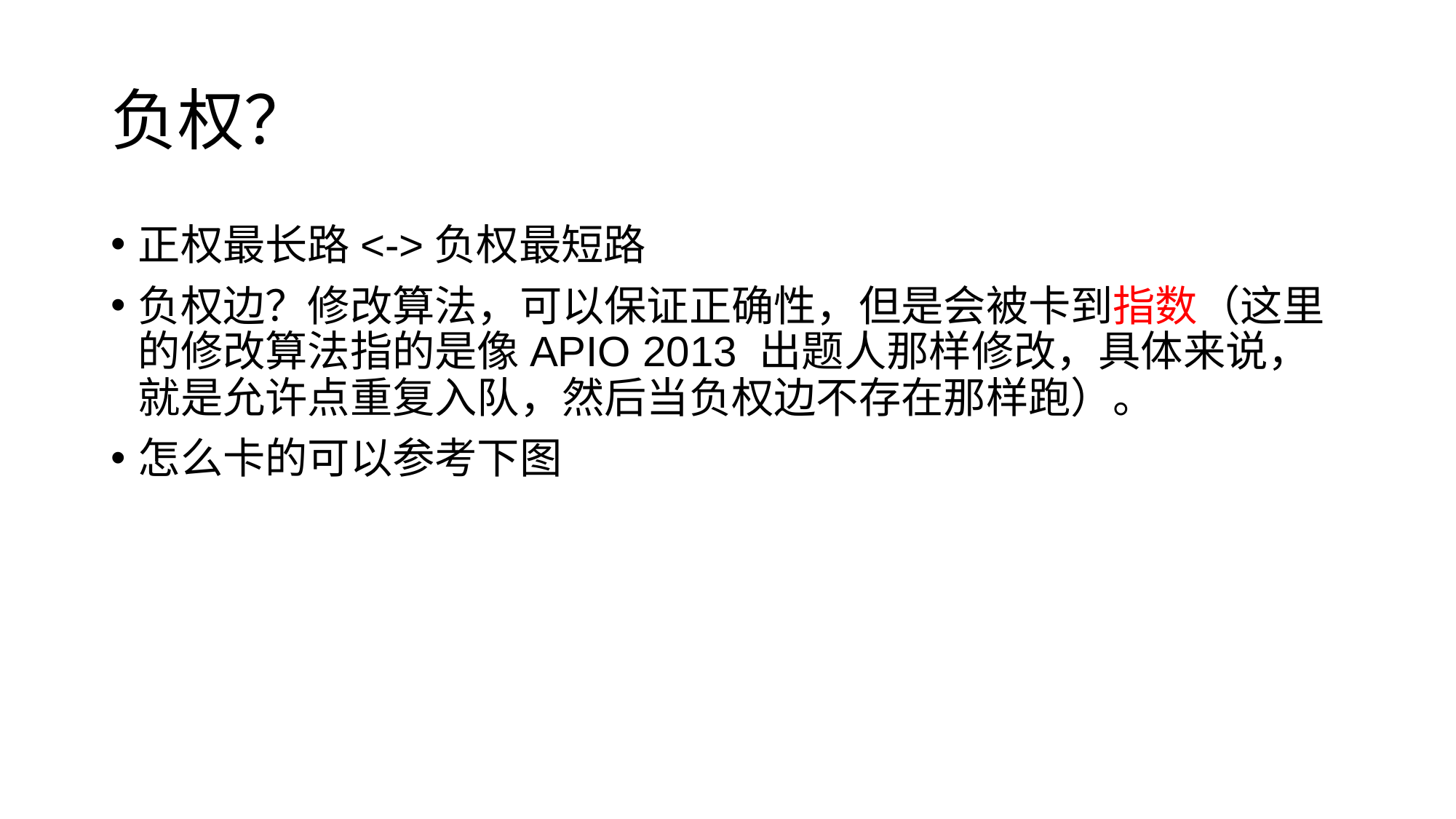

# 负权？
正权最长路<->负权最短路
负权边？修改算法，可以保证正确性，但是会被卡到指数（这里的修改算法指的是像APIO 2013 出题人那样修改，具体来说，就是允许点重复入队，然后当负权边不存在那样跑）。
怎么卡的可以参考下图